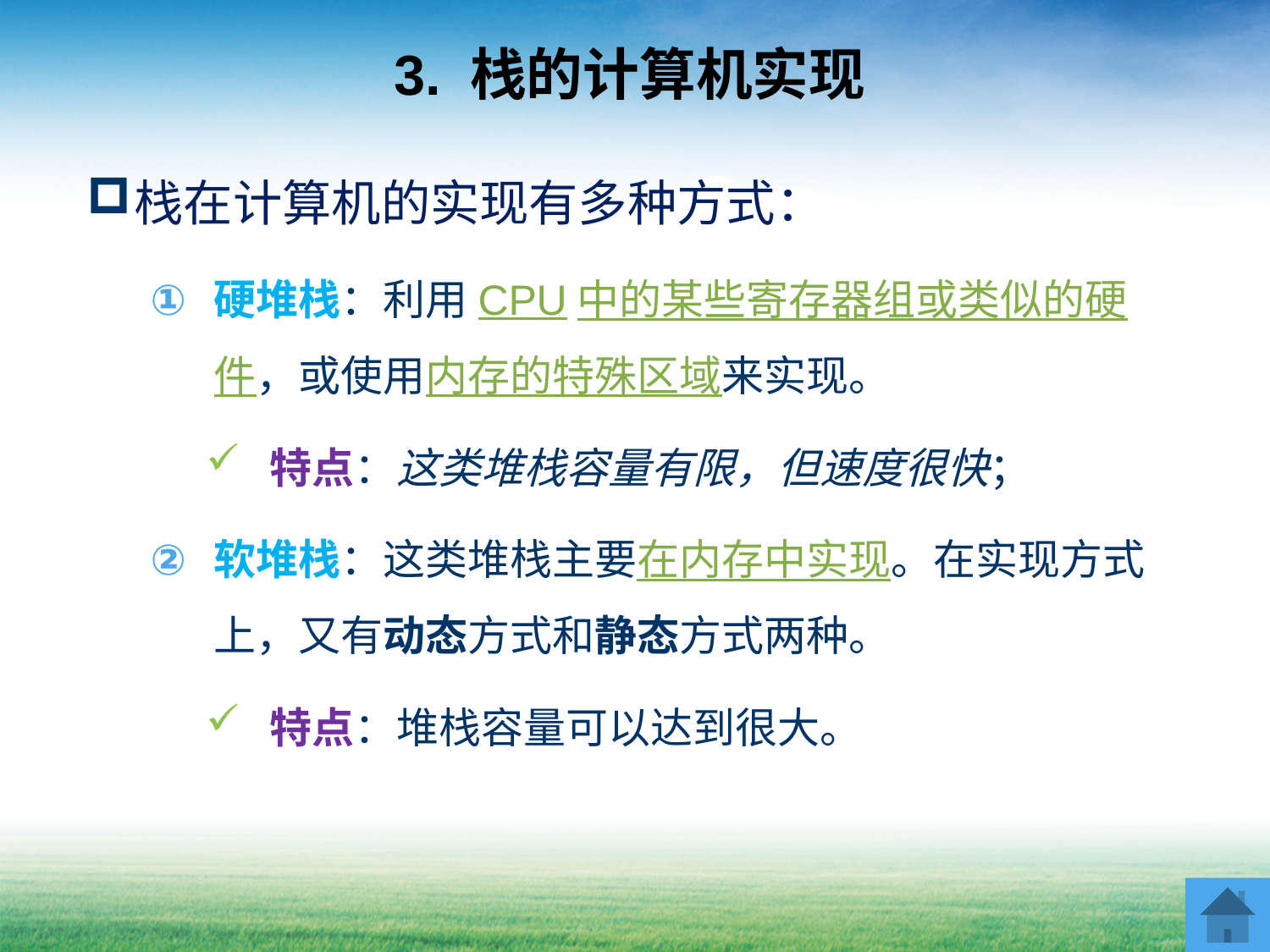

# 3. 栈的计算机实现
栈在计算机的实现有多种方式：
硬堆栈：利用CPU中的某些寄存器组或类似的硬件，或使用内存的特殊区域来实现。
特点：这类堆栈容量有限，但速度很快；
软堆栈：这类堆栈主要在内存中实现。在实现方式上，又有动态方式和静态方式两种。
特点：堆栈容量可以达到很大。